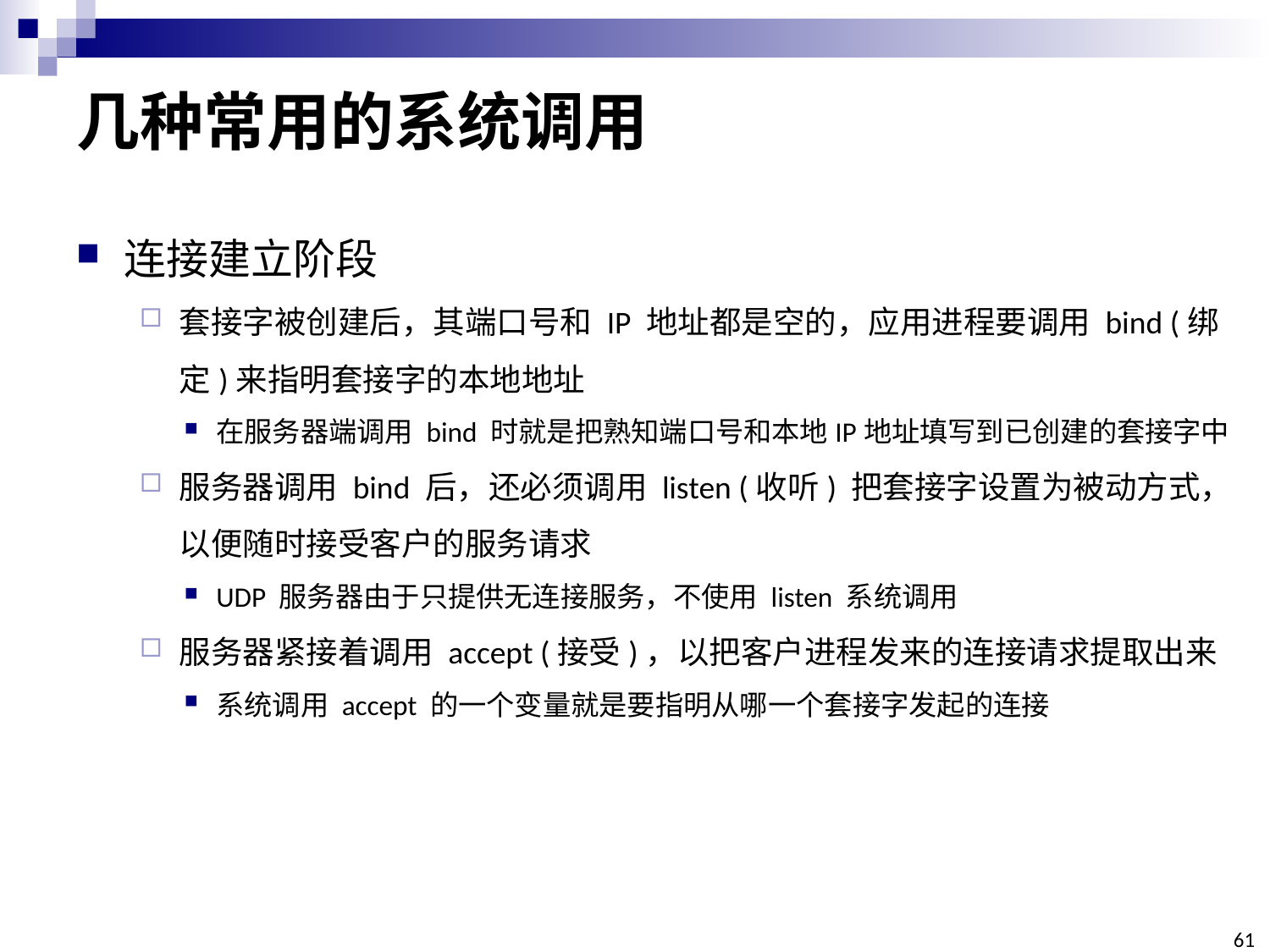

# 几种常用的系统调用
连接建立阶段
套接字被创建后，其端口号和 IP 地址都是空的，应用进程要调用 bind (绑定)来指明套接字的本地地址
在服务器端调用 bind 时就是把熟知端口号和本地IP地址填写到已创建的套接字中
服务器调用 bind 后，还必须调用 listen (收听) 把套接字设置为被动方式，以便随时接受客户的服务请求
UDP 服务器由于只提供无连接服务，不使用 listen 系统调用
服务器紧接着调用 accept (接受)，以把客户进程发来的连接请求提取出来
系统调用 accept 的一个变量就是要指明从哪一个套接字发起的连接
61